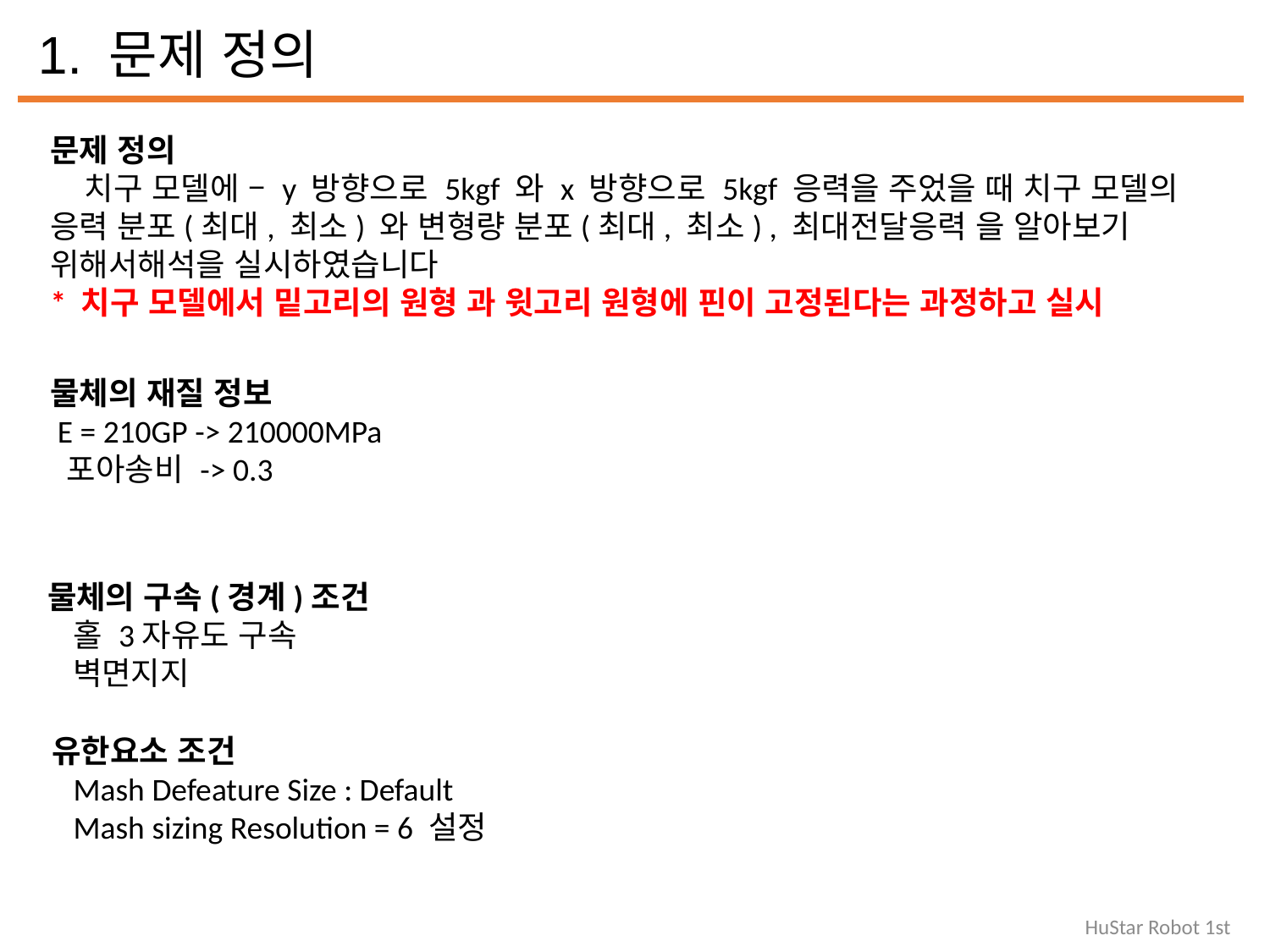

1. 문제 정의
문제 정의
   치구 모델에 – y 방향으로 5kgf 와 x 방향으로 5kgf 응력을 주었을 때 치구 모델의
응력 분포(최대, 최소) 와 변형량 분포(최대, 최소) , 최대전달응력 을 알아보기 위해서해석을 실시하였습니다
* 치구 모델에서 밑고리의 원형 과 윗고리 원형에 핀이 고정된다는 과정하고 실시
물체의 재질 정보
 E = 210GP -> 210000MPa
 포아송비 -> 0.3

물체의 구속(경계)조건
  홀 3자유도 구속
  벽면지지
유한요소 조건
   Mash Defeature Size : Default
   Mash sizing Resolution = 6 설정
HuStar Robot 1st